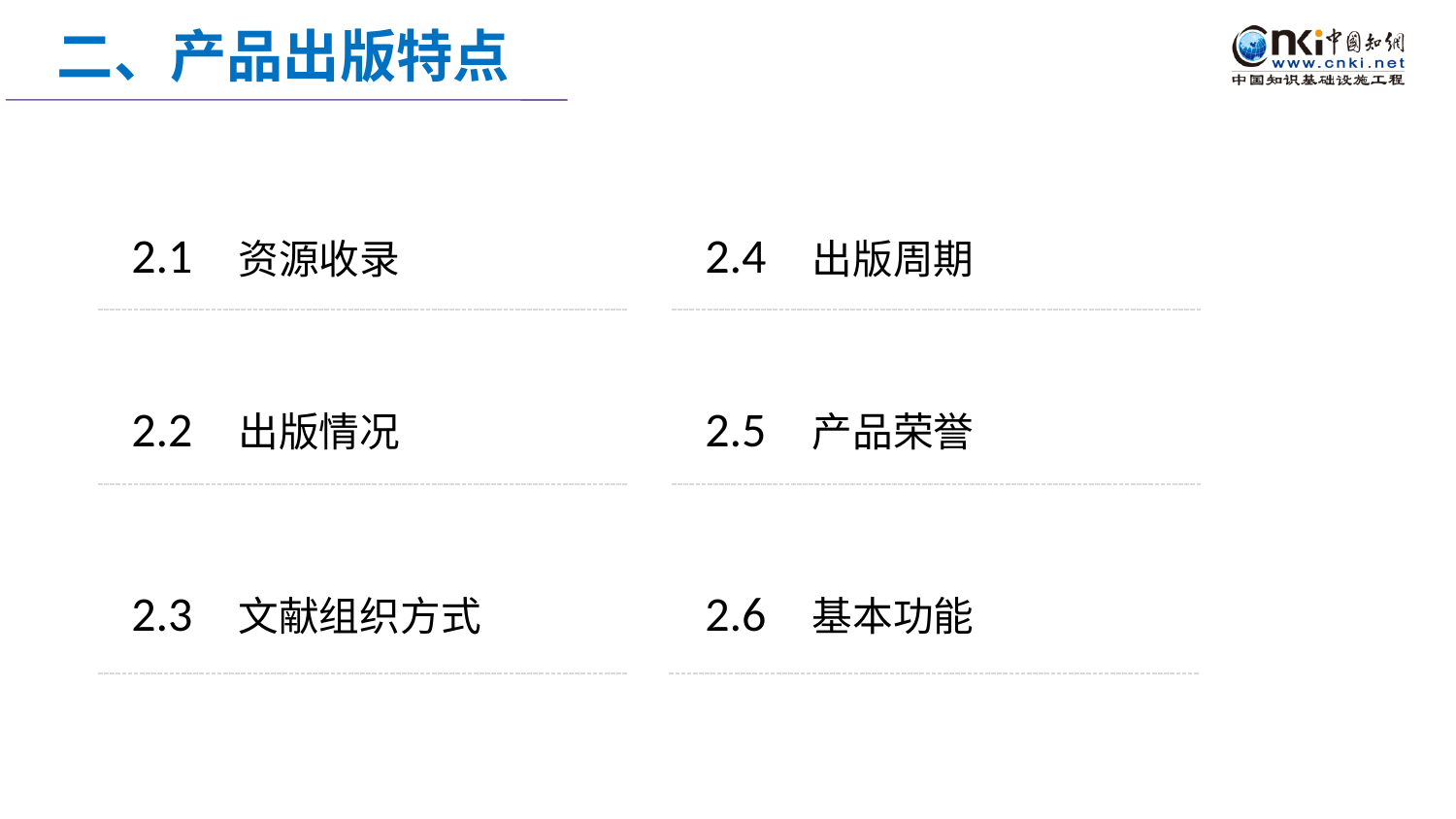

二、产品出版特点
出版周期

产品荣誉

基本功能

2.4
2.5
2.6
资源收录

2.1
出版情况

2.2
文献组织方式

2.3